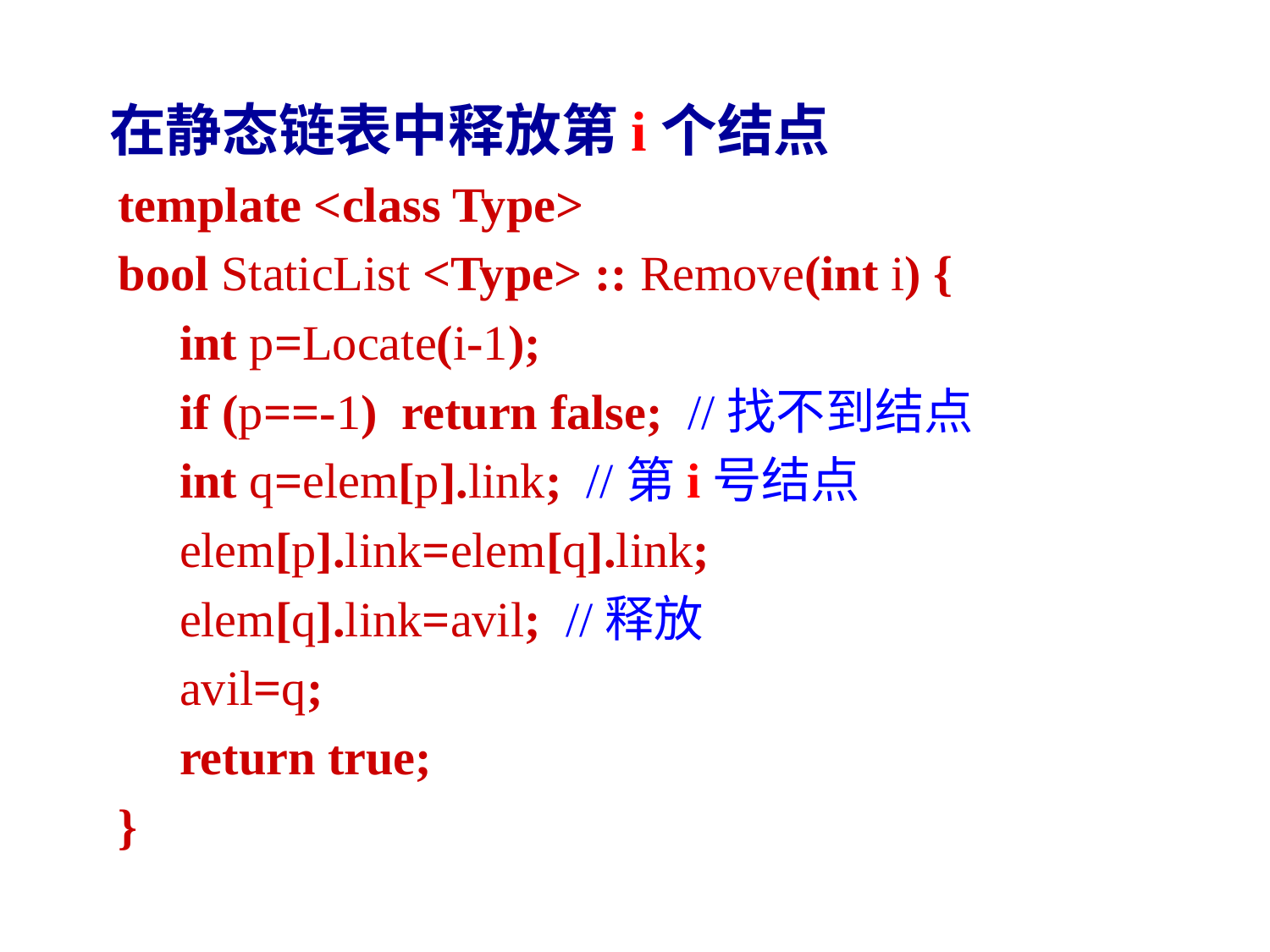

在静态链表中释放第i个结点
template <class Type>
bool StaticList <Type> :: Remove(int i) {
     int p=Locate(i-1);
     if (p==-1)  return false;  //找不到结点
     int q=elem[p].link;  //第i号结点
     elem[p].link=elem[q].link;
     elem[q].link=avil;  //释放
     avil=q;
     return true;
}
205